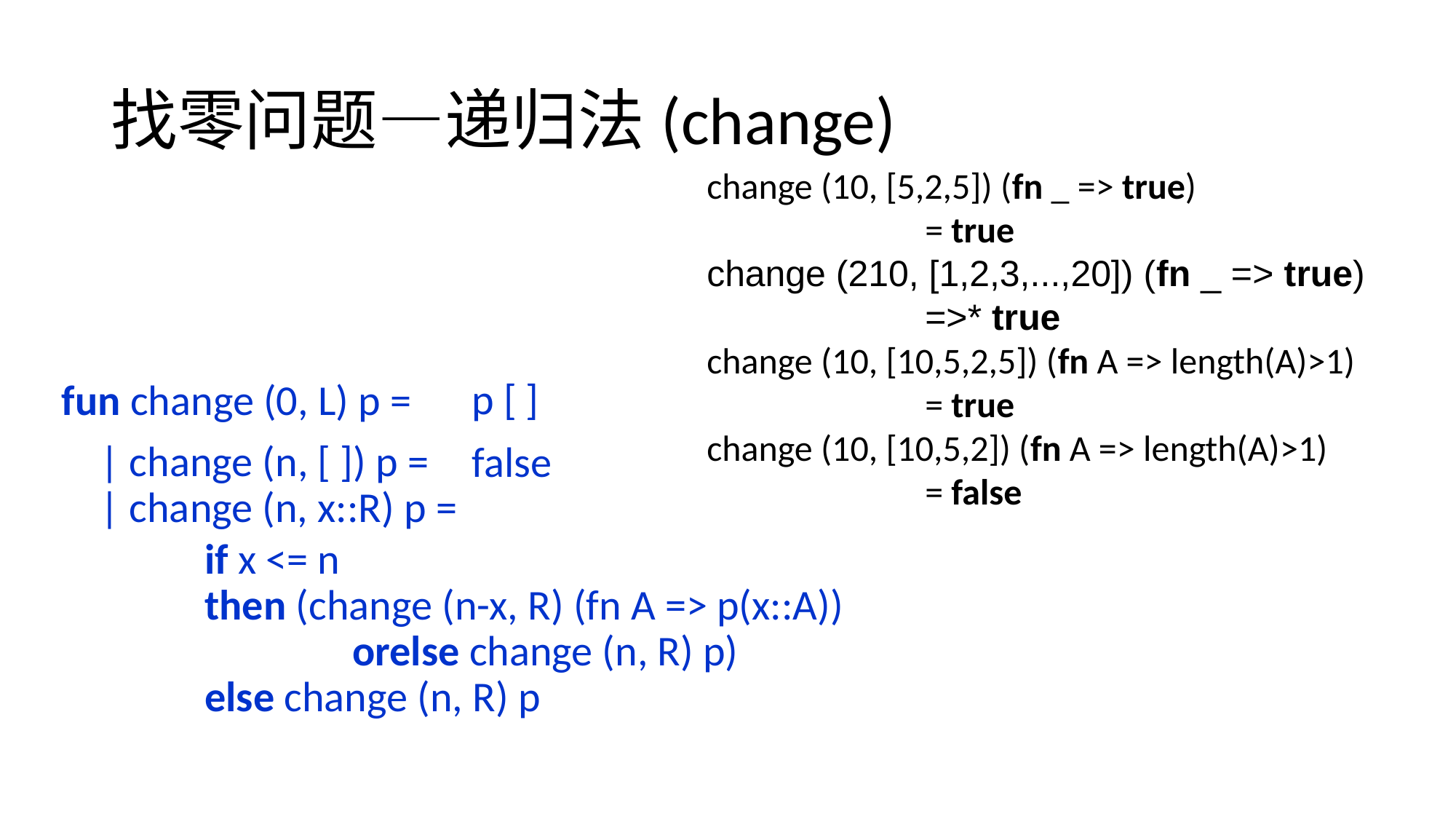

# 找零问题—递归法(change)
change (10, [5,2,5]) (fn _ => true)
		= true
change (210, [1,2,3,...,20]) (fn _ => true)
		=>* true
change (10, [10,5,2,5]) (fn A => length(A)>1)
		= true
change (10, [10,5,2]) (fn A => length(A)>1)
		= false
p [ ]
fun change (0, L) p =
    | change (n, [ ]) p =
    | change (n, x::R) p =
false
	if x <= n
	then (change (n-x, R) (fn A => p(x::A))
		    orelse change (n, R) p)
	else change (n, R) p